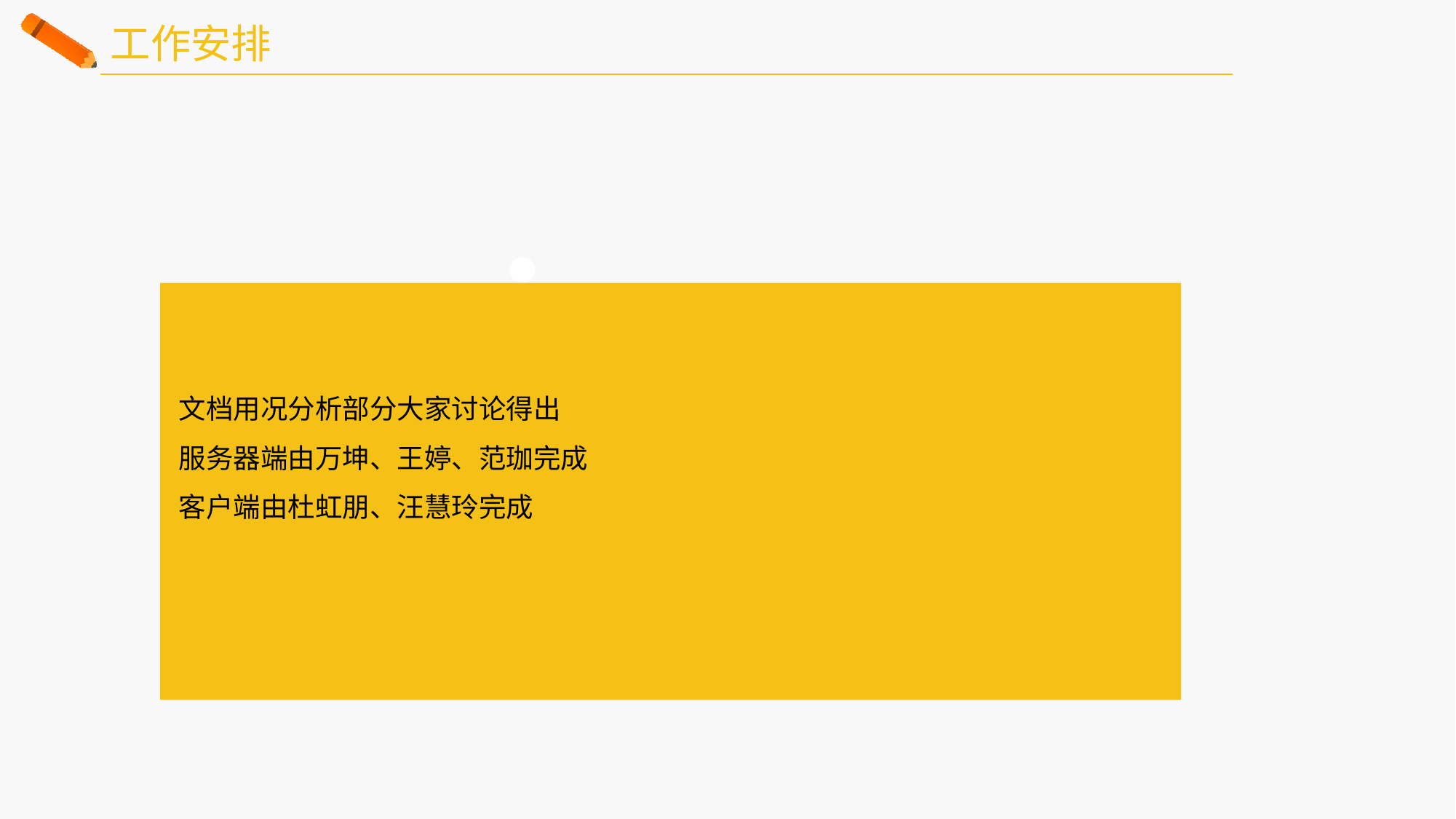

工作安排

文档用况分析部分大家讨论得出
服务器端由万坤、王婷、范珈完成
客户端由杜虹朋、汪慧玲完成